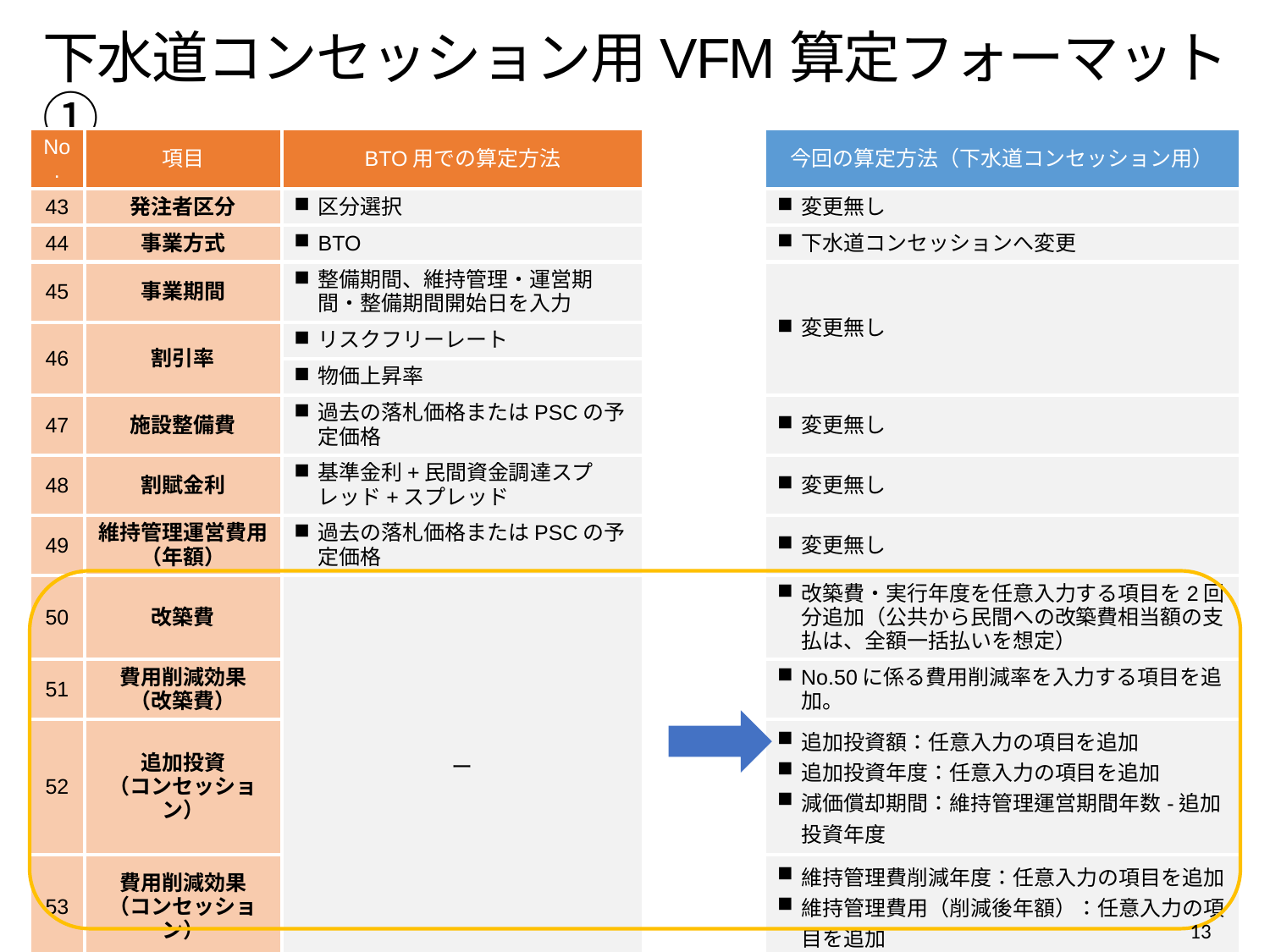

# 下水道コンセッション用VFM算定フォーマット①
| No. | 項目 | BTO用での算定方法 |  | 今回の算定方法（下水道コンセッション用） |
| --- | --- | --- | --- | --- |
| 43 | 発注者区分 | 区分選択 |  | 変更無し |
| 44 | 事業方式 | BTO |  | 下水道コンセッションへ変更 |
| 45 | 事業期間 | 整備期間、維持管理・運営期間・整備期間開始日を入力 |  | 変更無し |
| 46 | 割引率 | リスクフリーレート |  |  |
|  |  | 物価上昇率 |  |  |
| 47 | 施設整備費 | 過去の落札価格またはPSCの予定価格 |  | 変更無し |
| 48 | 割賦金利 | 基準金利+民間資金調達スプレッド+スプレッド |  | 変更無し |
| 49 | 維持管理運営費用 （年額） | 過去の落札価格またはPSCの予定価格 |  | 変更無し |
| 50 | 改築費 | ー |  | 改築費・実行年度を任意入力する項目を2回分追加（公共から民間への改築費相当額の支払は、全額一括払いを想定） |
| 51 | 費用削減効果 （改築費） |  |  | No.50に係る費用削減率を入力する項目を追加。 |
| 52 | 追加投資 （コンセッション） |  |  | 追加投資額：任意入力の項目を追加 追加投資年度：任意入力の項目を追加 減価償却期間：維持管理運営期間年数-追加投資年度 |
| 53 | 費用削減効果 （コンセッション） |  |  | 維持管理費削減年度：任意入力の項目を追加 維持管理費用（削減後年額）：任意入力の項目を追加 |

13